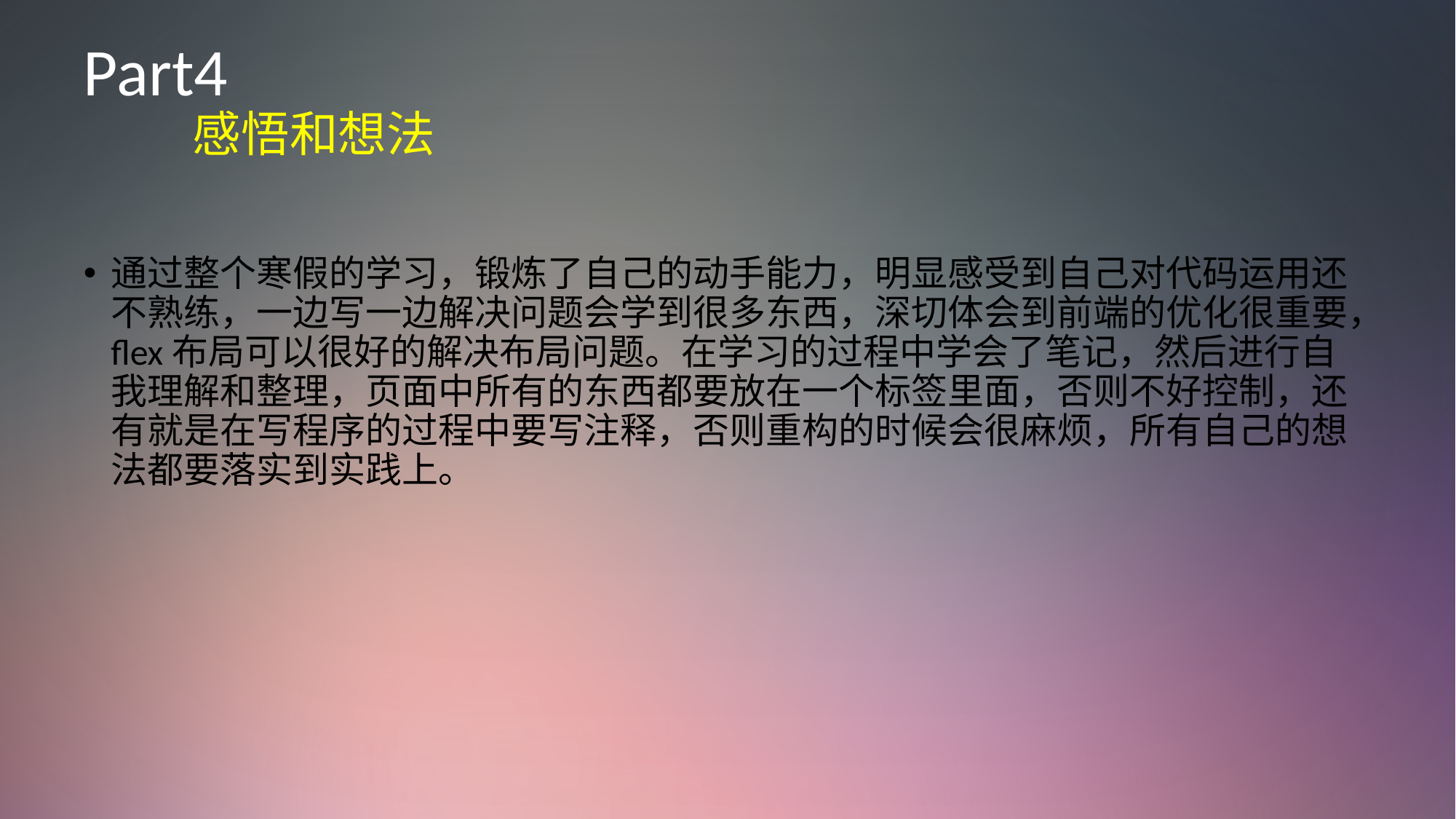

# Part4 感悟和想法

通过整个寒假的学习，锻炼了自己的动手能力，明显感受到自己对代码运用还不熟练，一边写一边解决问题会学到很多东西，深切体会到前端的优化很重要，flex布局可以很好的解决布局问题。在学习的过程中学会了笔记，然后进行自我理解和整理，页面中所有的东西都要放在一个标签里面，否则不好控制，还有就是在写程序的过程中要写注释，否则重构的时候会很麻烦，所有自己的想法都要落实到实践上。